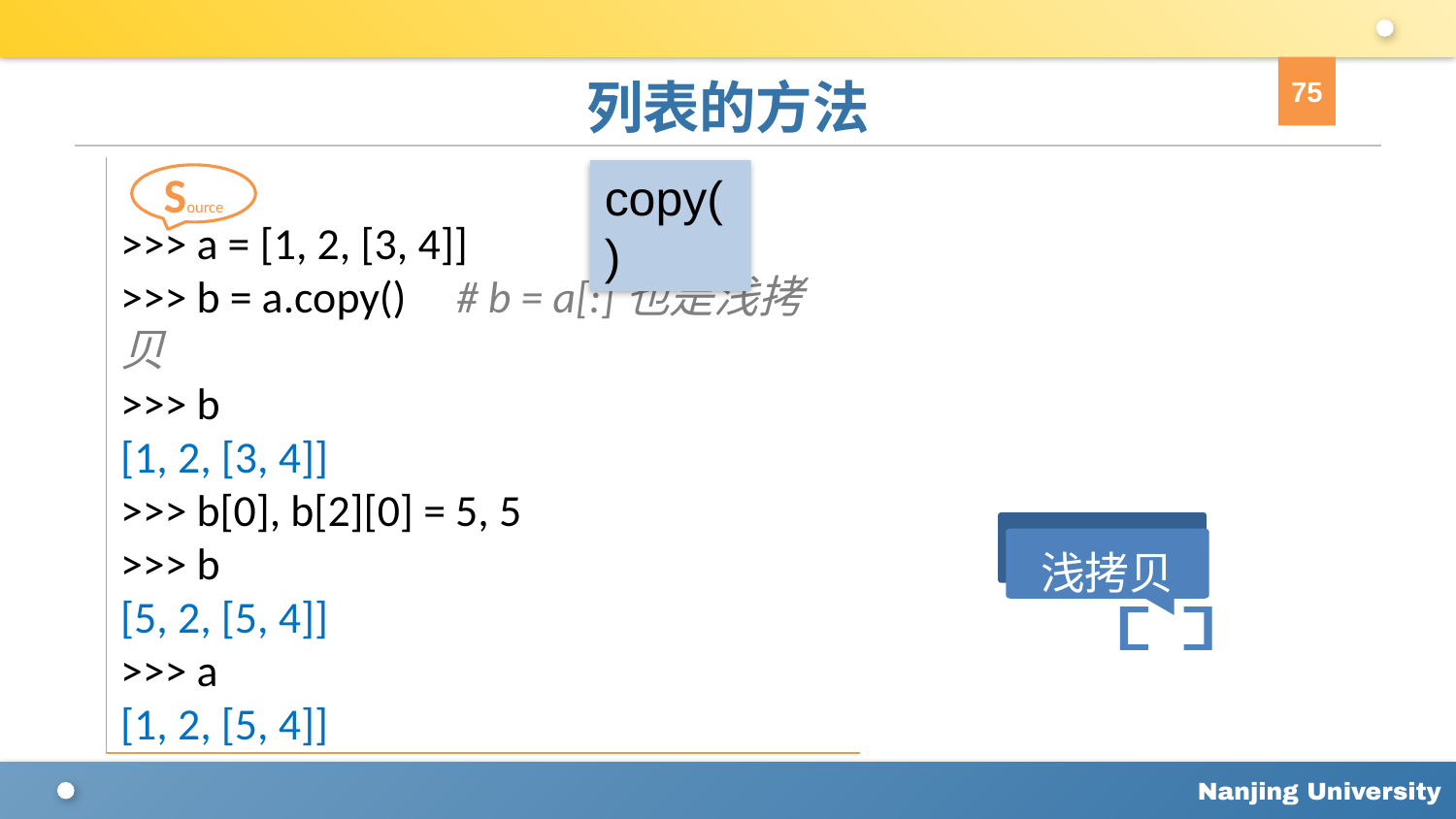

75
# 列表的方法

>>> a = [1, 2, [3, 4]]
>>> b = a.copy()     # b = a[:]也是浅拷贝
>>> b
[1, 2, [3, 4]]
>>> b[0], b[2][0] = 5, 5
>>> b
[5, 2, [5, 4]]
>>> a
[1, 2, [5, 4]]
Source
copy()

浅拷贝